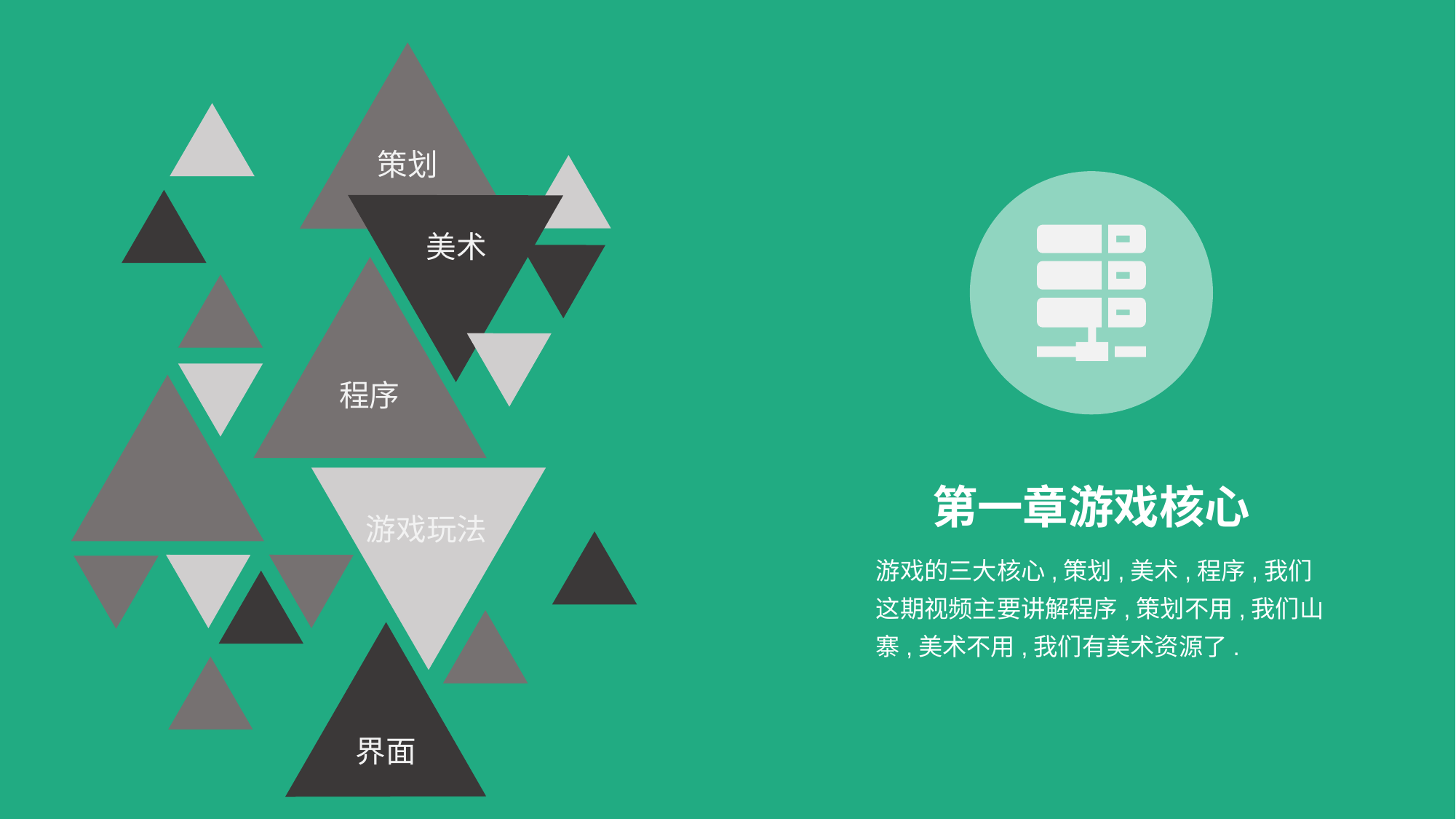

策划

美术

程序

第一章游戏核心
游戏玩法

游戏的三大核心,策划,美术,程序,我们这期视频主要讲解程序,策划不用,我们山寨,美术不用,我们有美术资源了.

界面